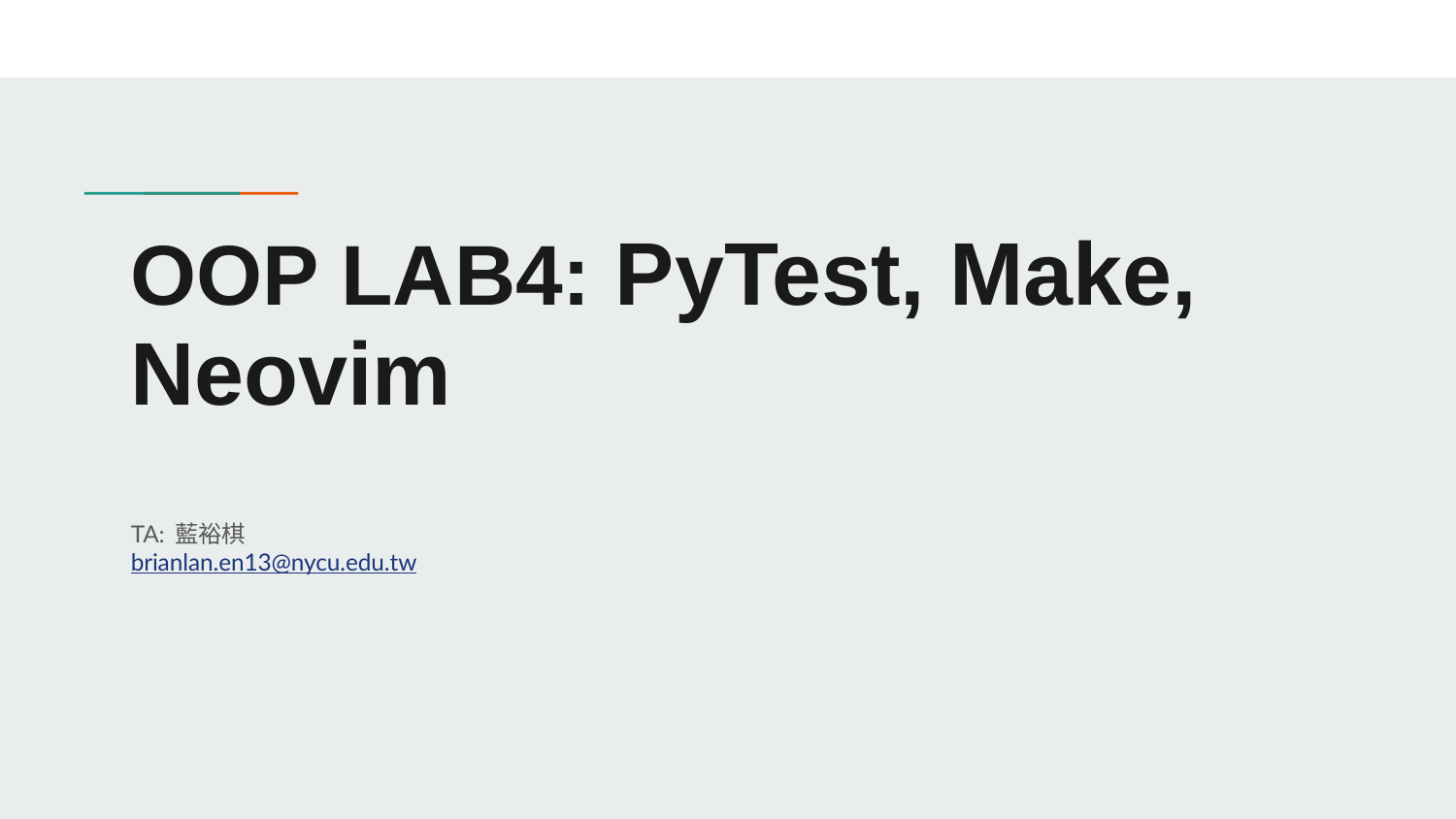

# OOP LAB4: PyTest, Make, Neovim
TA: 藍裕棋
brianlan.en13@nycu.edu.tw